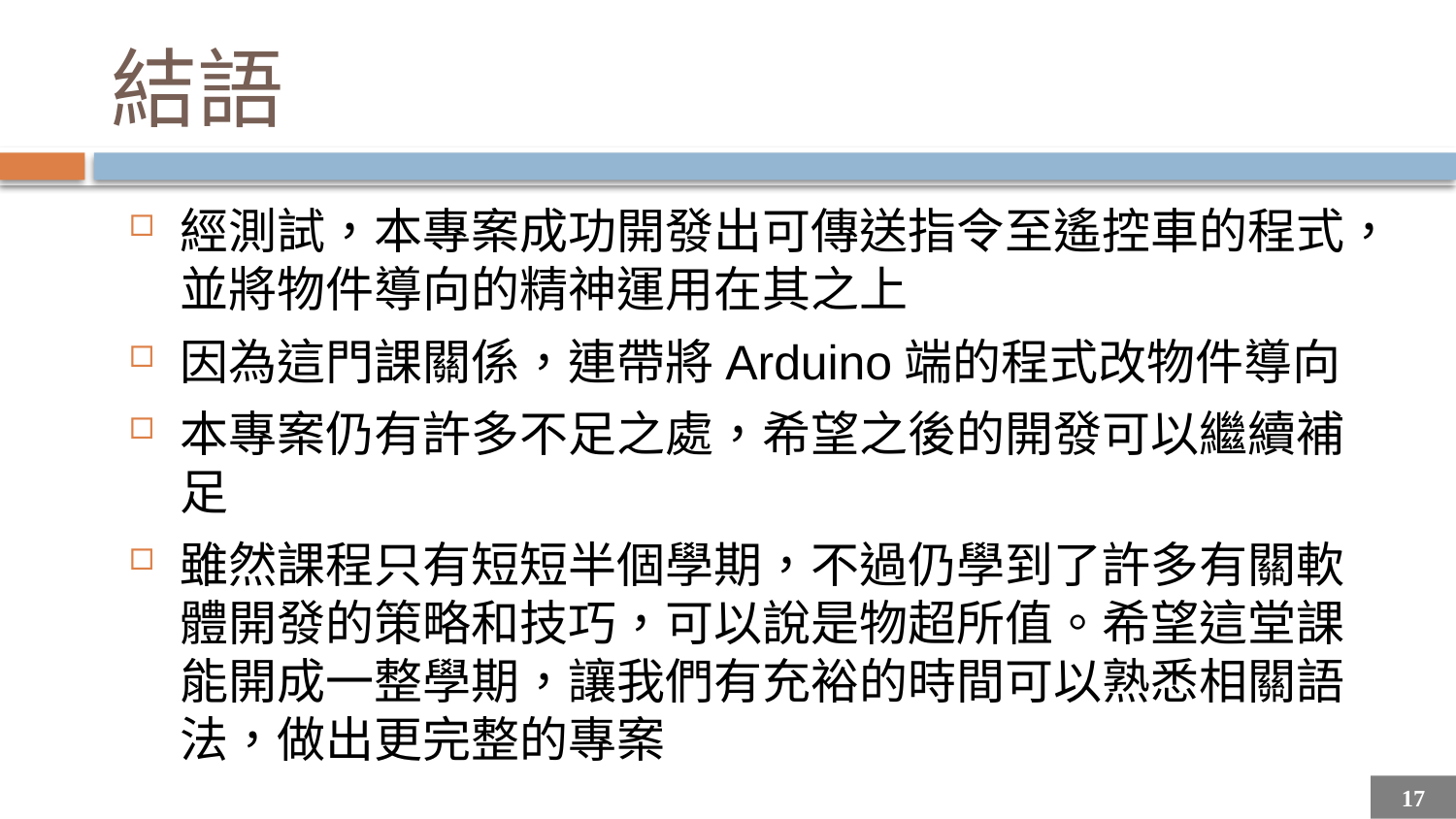

# 結語
經測試，本專案成功開發出可傳送指令至遙控車的程式，並將物件導向的精神運用在其之上
因為這門課關係，連帶將Arduino端的程式改物件導向
本專案仍有許多不足之處，希望之後的開發可以繼續補足
雖然課程只有短短半個學期，不過仍學到了許多有關軟體開發的策略和技巧，可以說是物超所值。希望這堂課能開成一整學期，讓我們有充裕的時間可以熟悉相關語法，做出更完整的專案
17